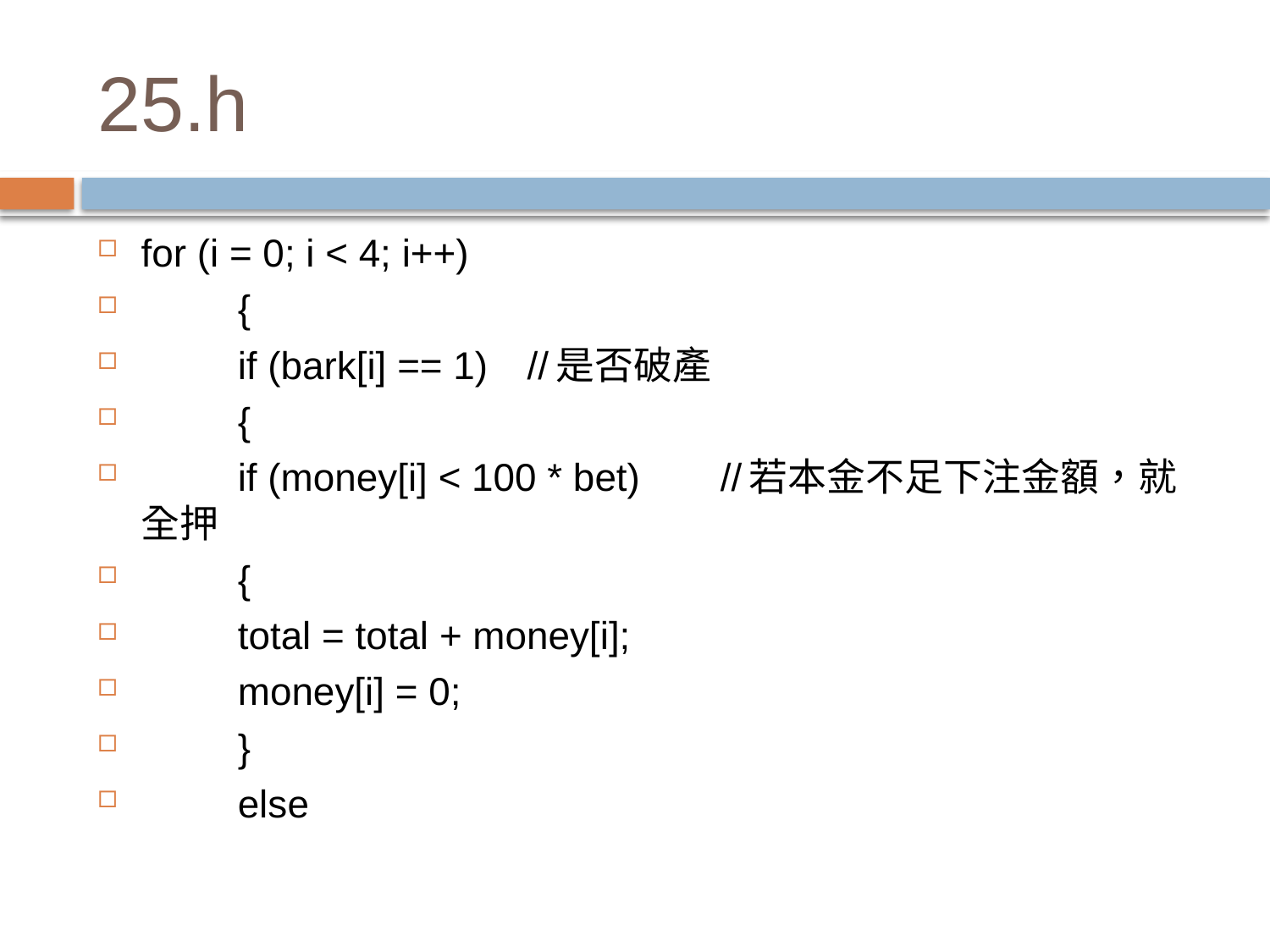

# 25.h
for (i = 0; i < 4; i++)
		{
			if (bark[i] == 1)											//是否破產
			{
				if (money[i] < 100 * bet)								//若本金不足下注金額，就全押
				{
					total = total + money[i];
					money[i] = 0;
				}
				else